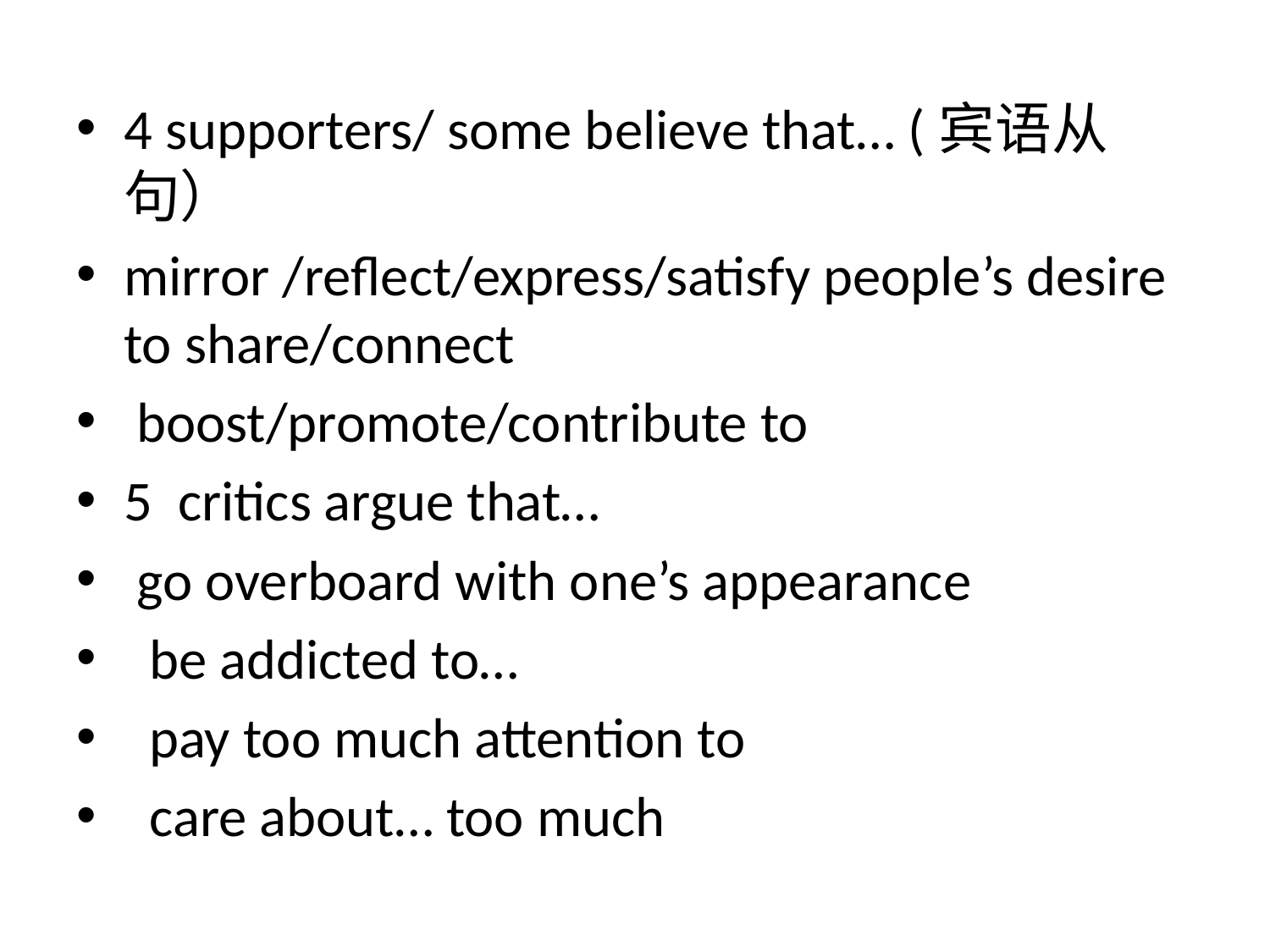

4 supporters/ some believe that… (宾语从句）
mirror /reflect/express/satisfy people’s desire to share/connect
 boost/promote/contribute to
5  critics argue that…
 go overboard with one’s appearance
  be addicted to…
  pay too much attention to
  care about… too much